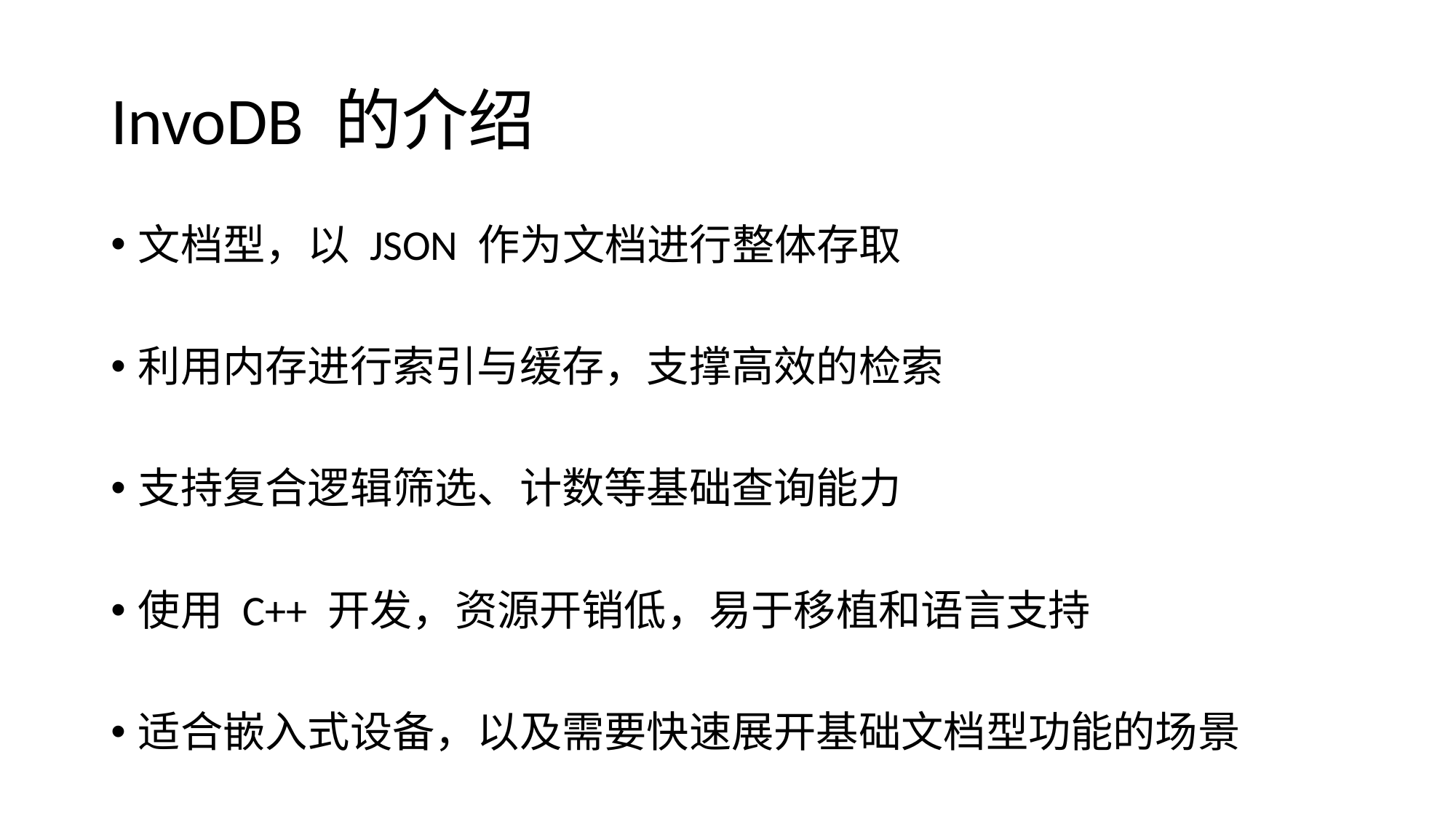

# InvoDB 的介绍
文档型，以 JSON 作为文档进行整体存取

利用内存进行索引与缓存，支撑高效的检索

支持复合逻辑筛选、计数等基础查询能力

使用 C++ 开发，资源开销低，易于移植和语言支持

适合嵌入式设备，以及需要快速展开基础文档型功能的场景